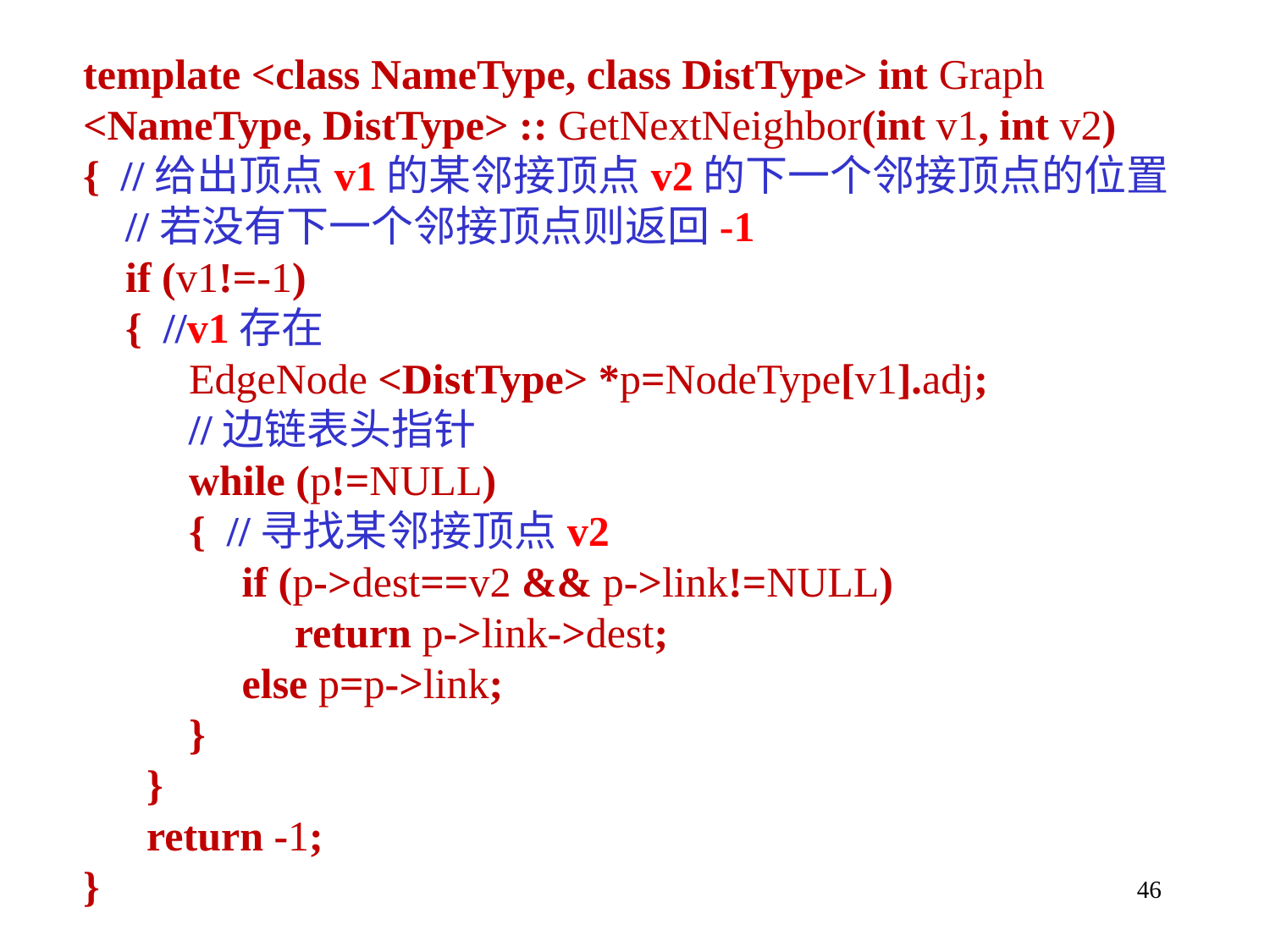

template <class NameType, class DistType> int Graph <NameType, DistType> :: GetNextNeighbor(int v1, int v2)
{  //给出顶点v1的某邻接顶点v2的下一个邻接顶点的位置
    //若没有下一个邻接顶点则返回-1
    if (v1!=-1)
    {  //v1存在
          EdgeNode <DistType> *p=NodeType[v1].adj;
          //边链表头指针
          while (p!=NULL)
          {  //寻找某邻接顶点v2
	   if (p->dest==v2 && p->link!=NULL)
	        return p->link->dest;
	   else p=p->link;
          }
      }
      return -1;
}
46